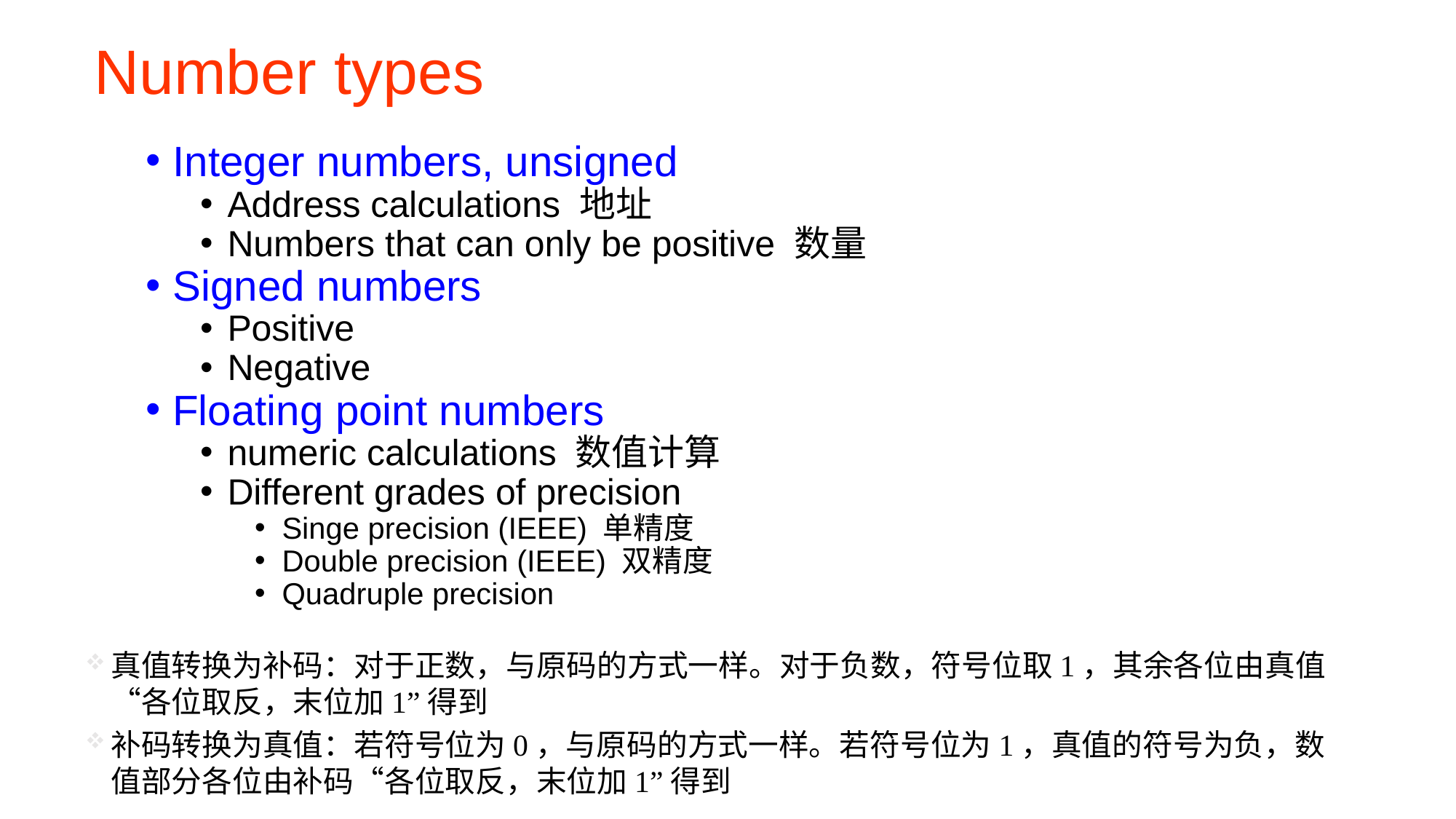

# Number types
Integer numbers, unsigned
Address calculations 地址
Numbers that can only be positive 数量
Signed numbers
Positive
Negative
Floating point numbers
numeric calculations 数值计算
Different grades of precision
Singe precision (IEEE) 单精度
Double precision (IEEE) 双精度
Quadruple precision
真值转换为补码：对于正数，与原码的方式一样。对于负数，符号位取1，其余各位由真值“各位取反，末位加1”得到
补码转换为真值：若符号位为0，与原码的方式一样。若符号位为1，真值的符号为负，数值部分各位由补码“各位取反，末位加1”得到